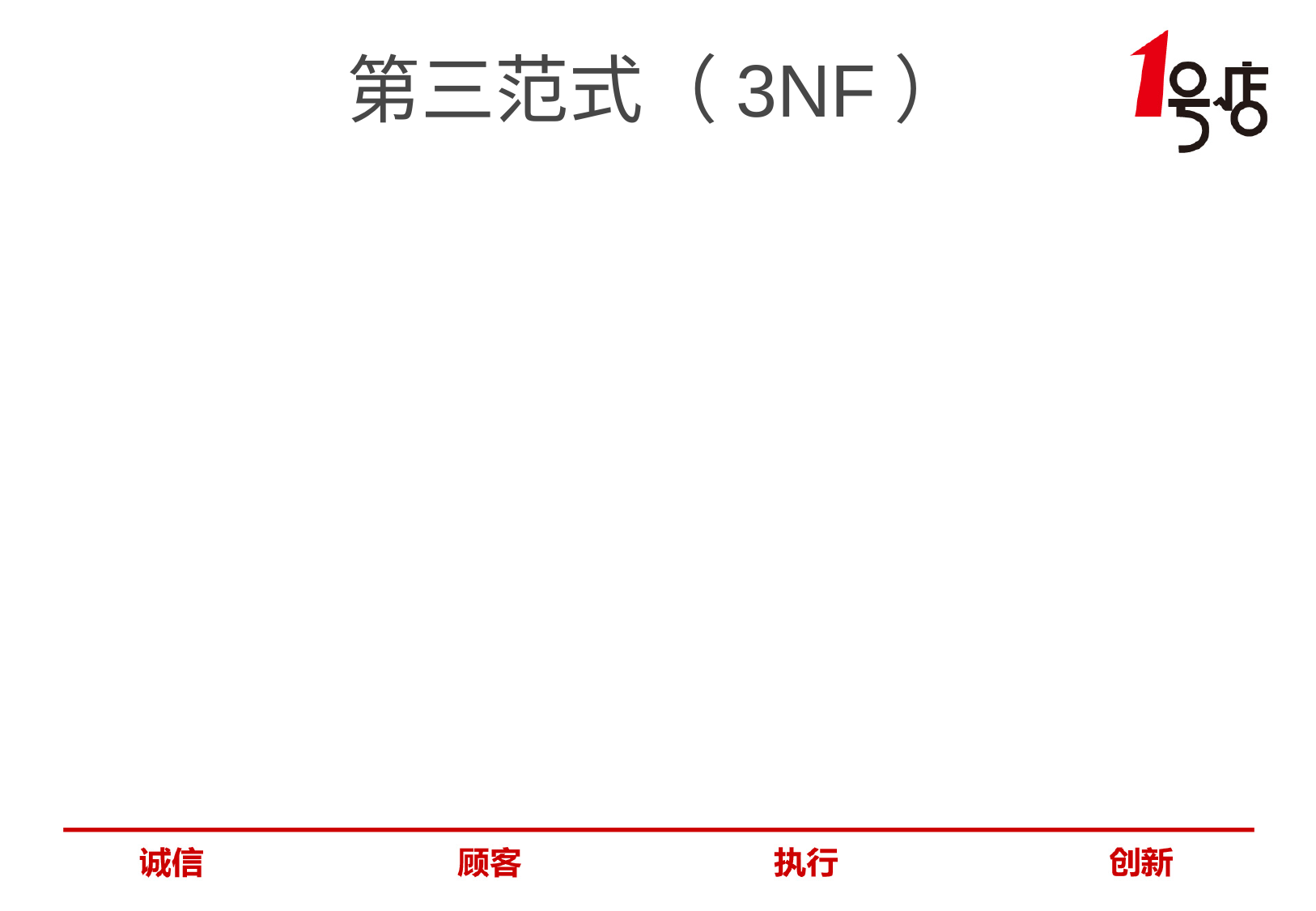

# 第三范式（3NF）
 (仓库ID, 存储物品ID) →(管理员ID, 数量)
(管理员ID, 存储物品ID) → (仓库ID, 数量)
所以，(仓库ID, 存储物品ID)和(管理员ID, 存储物品ID)都是StorehouseManage的候选关键字，表中的唯一非关键字段为数量，它是符合第三范式的。但是，由于存在如下决定关系：
 (仓库ID) → (管理员ID)
(管理员ID) → (仓库ID)